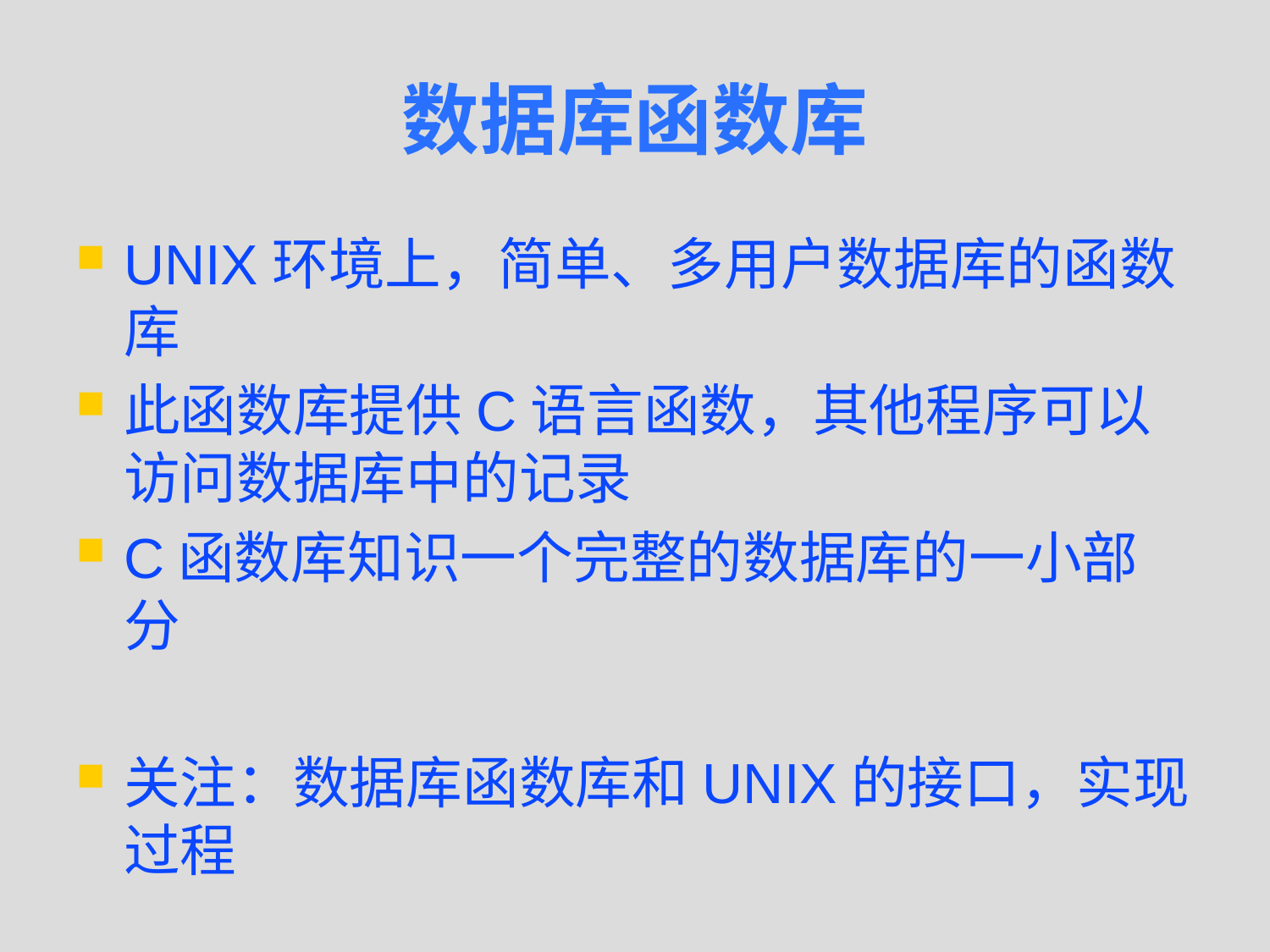

# 数据库函数库
UNIX环境上，简单、多用户数据库的函数库
此函数库提供C语言函数，其他程序可以访问数据库中的记录
C函数库知识一个完整的数据库的一小部分

关注：数据库函数库和UNIX的接口，实现过程